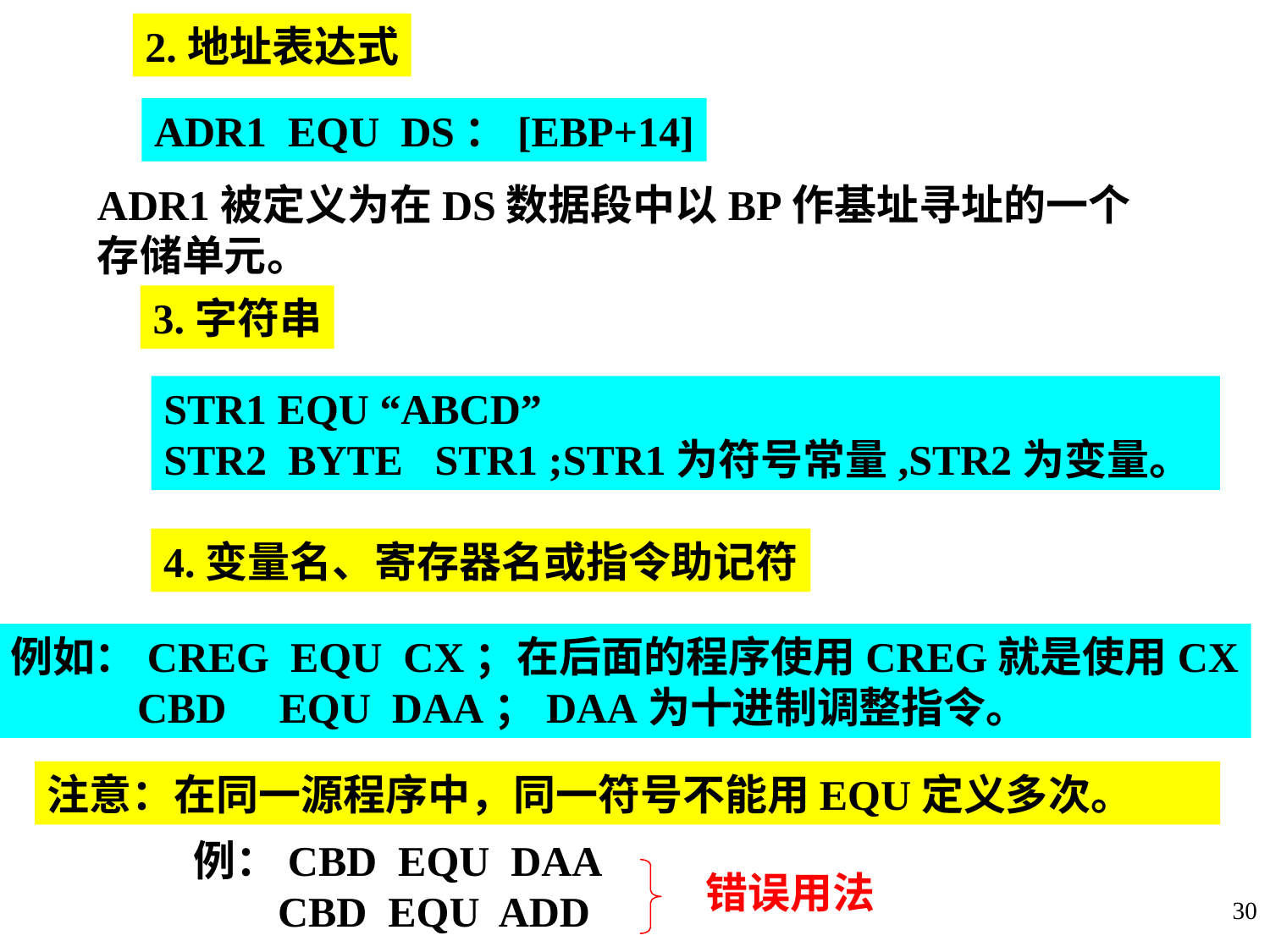

2.地址表达式
ADR1  EQU  DS：[EBP+14]
ADR1被定义为在DS数据段中以BP作基址寻址的一个存储单元。
3.字符串
STR1 EQU “ABCD”
STR2  BYTE   STR1 ;STR1为符号常量,STR2为变量。
4.变量名、寄存器名或指令助记符
例如：CREG  EQU  CX；在后面的程序使用CREG就是使用CX
            CBD     EQU  DAA；DAA为十进制调整指令。
注意：在同一源程序中，同一符号不能用EQU定义多次。
例：CBD  EQU  DAA
        CBD  EQU  ADD

错误用法
30